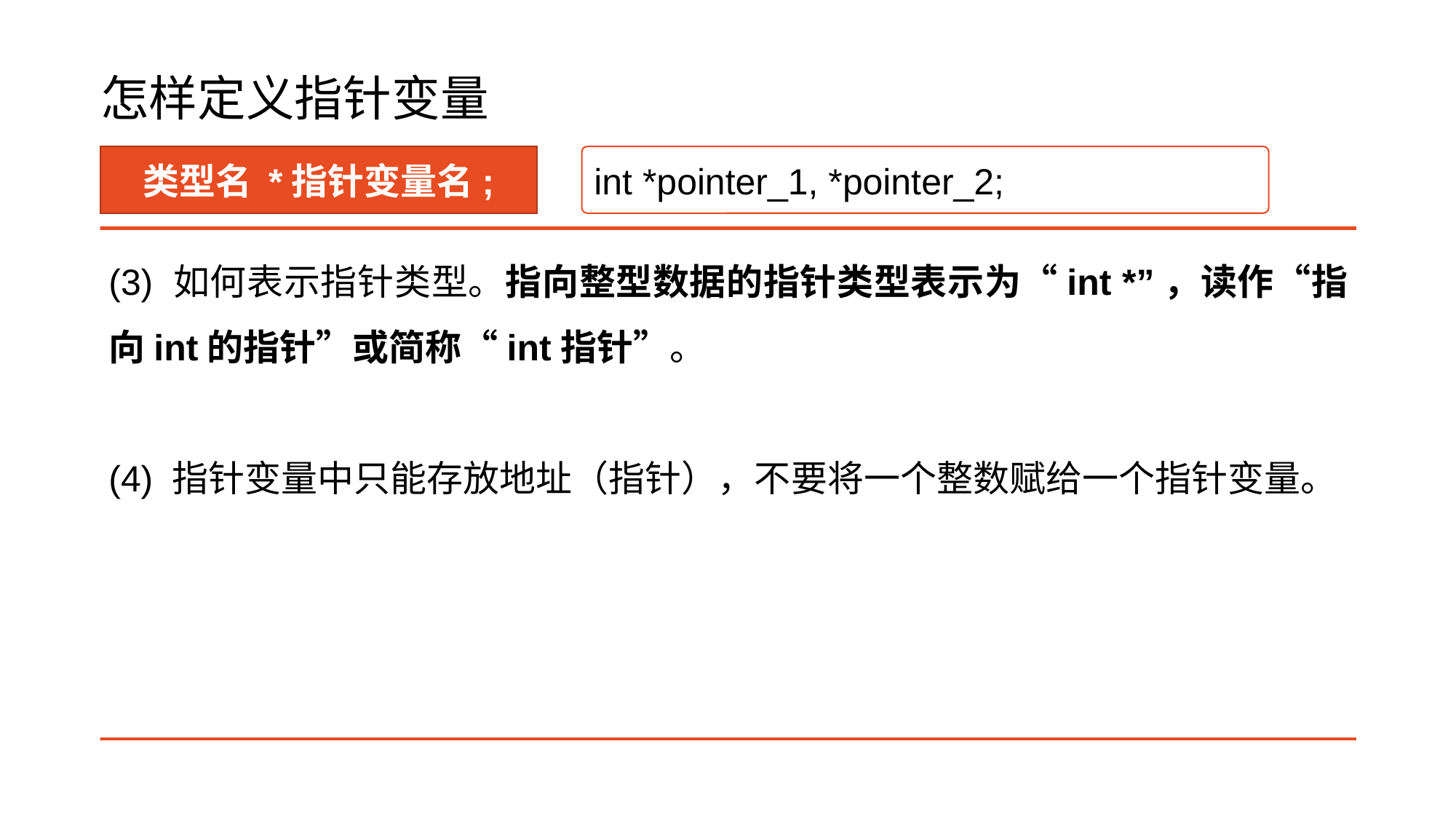

# 怎样定义指针变量
类型名 *指针变量名;
int *pointer_1, *pointer_2;
(3) 如何表示指针类型。指向整型数据的指针类型表示为“int *”，读作“指向int的指针”或简称“int指针”。

(4) 指针变量中只能存放地址（指针），不要将一个整数赋给一个指针变量。